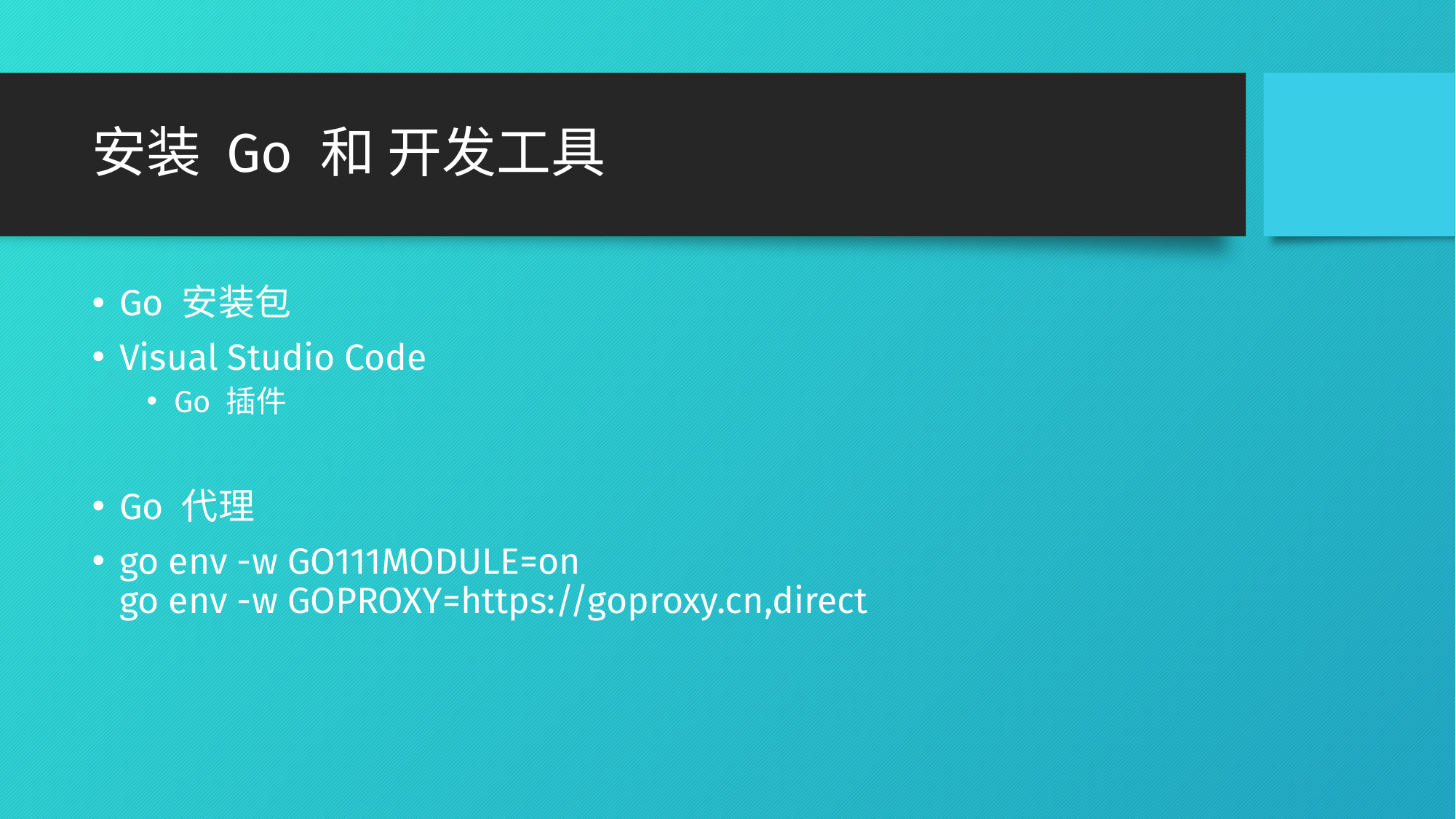

# 安装 Go 和 开发工具
Go 安装包
Visual Studio Code
Go 插件

Go 代理
go env -w GO111MODULE=on
go env -w GOPROXY=https://goproxy.cn,direct